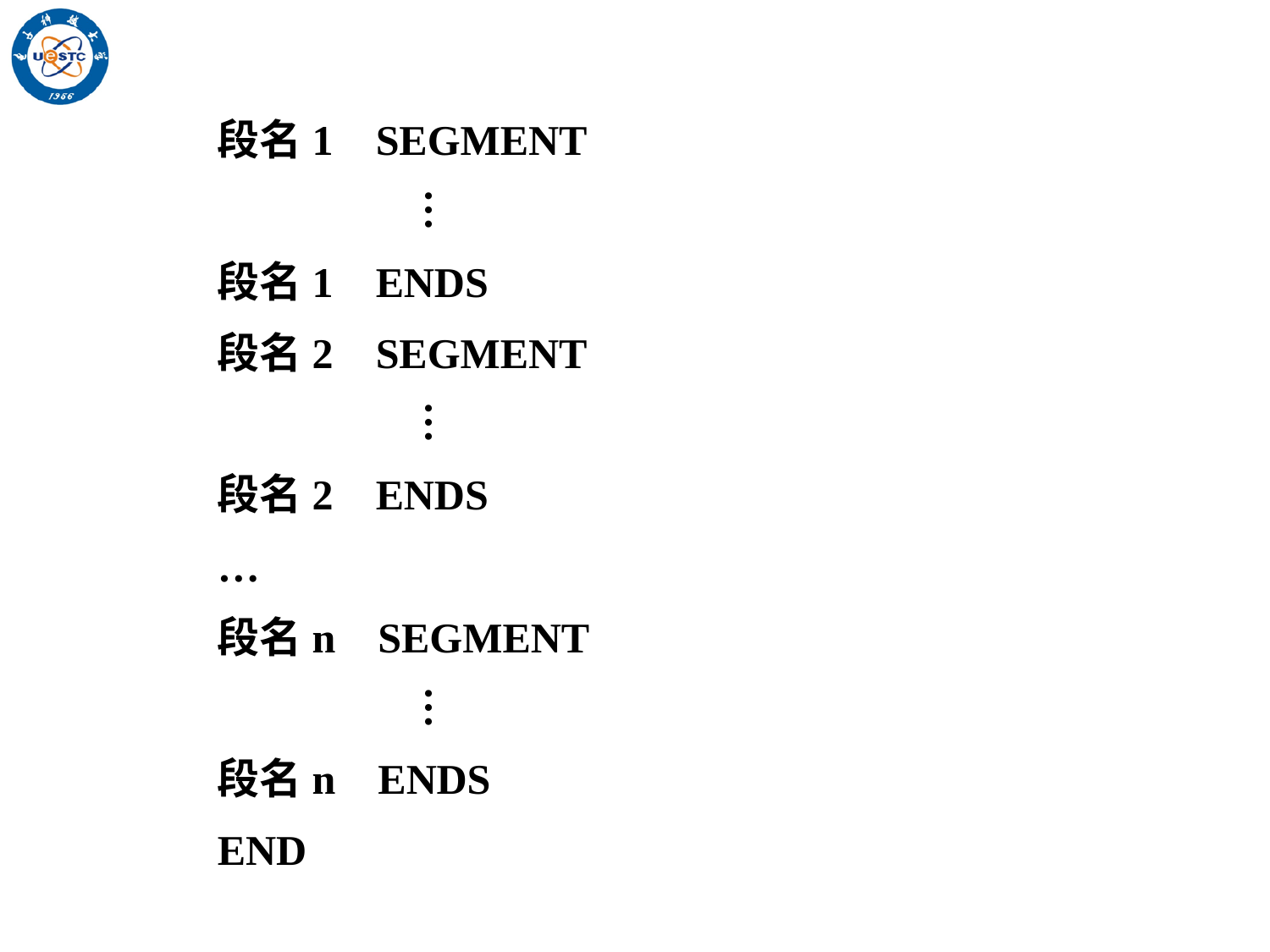

段名1    SEGMENT
                  ︙
段名1    ENDS
段名2    SEGMENT
                  ︙
段名2    ENDS
…
段名n    SEGMENT
                  ︙
段名n    ENDS
END